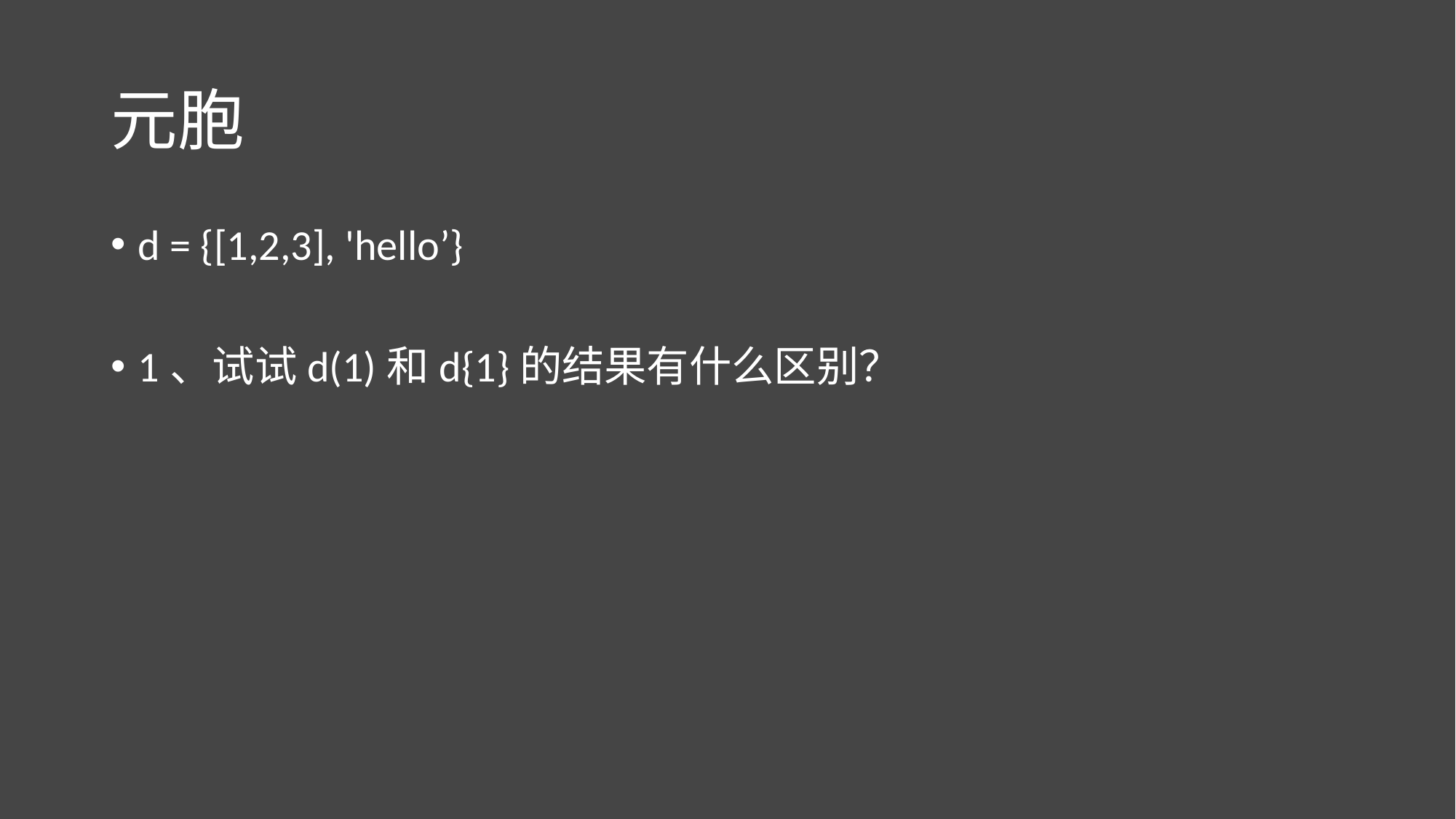

# 元胞
d = {[1,2,3], 'hello’}

1、试试d(1)和d{1}的结果有什么区别？